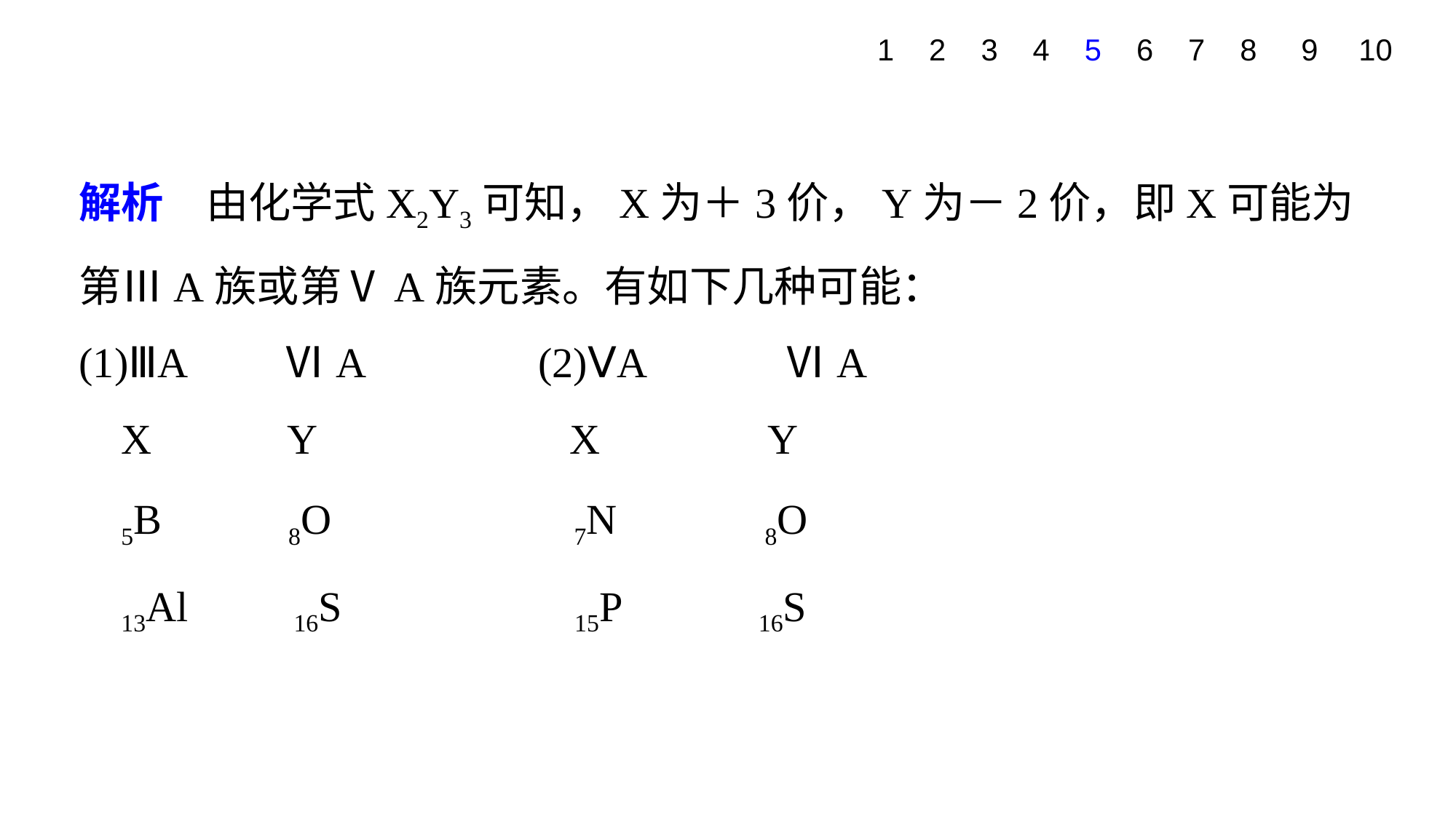

1
2
3
4
5
6
7
8
9
10
解析　由化学式X2Y3可知，X为＋3价，Y为－2价，即X可能为第ⅢA族或第ⅤA族元素。有如下几种可能：
(1)ⅢA　　ⅥA　　       (2)ⅤA　　　ⅥA
    X             Y                        X                Y
    5B            8O                       7N              8O
    13Al          16S                      15P             16S